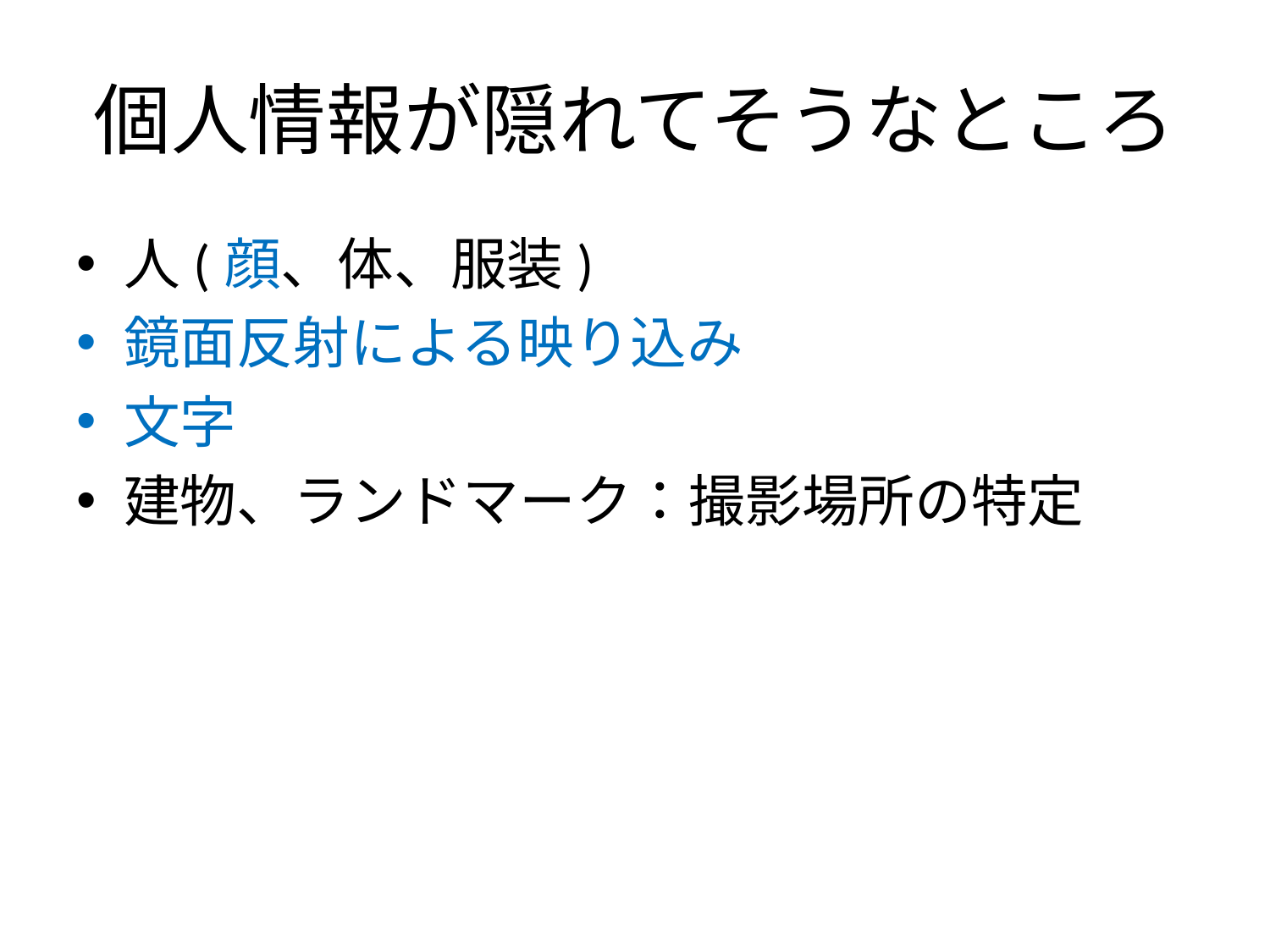

# 個人情報が隠れてそうなところ
人(顔、体、服装)
鏡面反射による映り込み
文字
建物、ランドマーク：撮影場所の特定